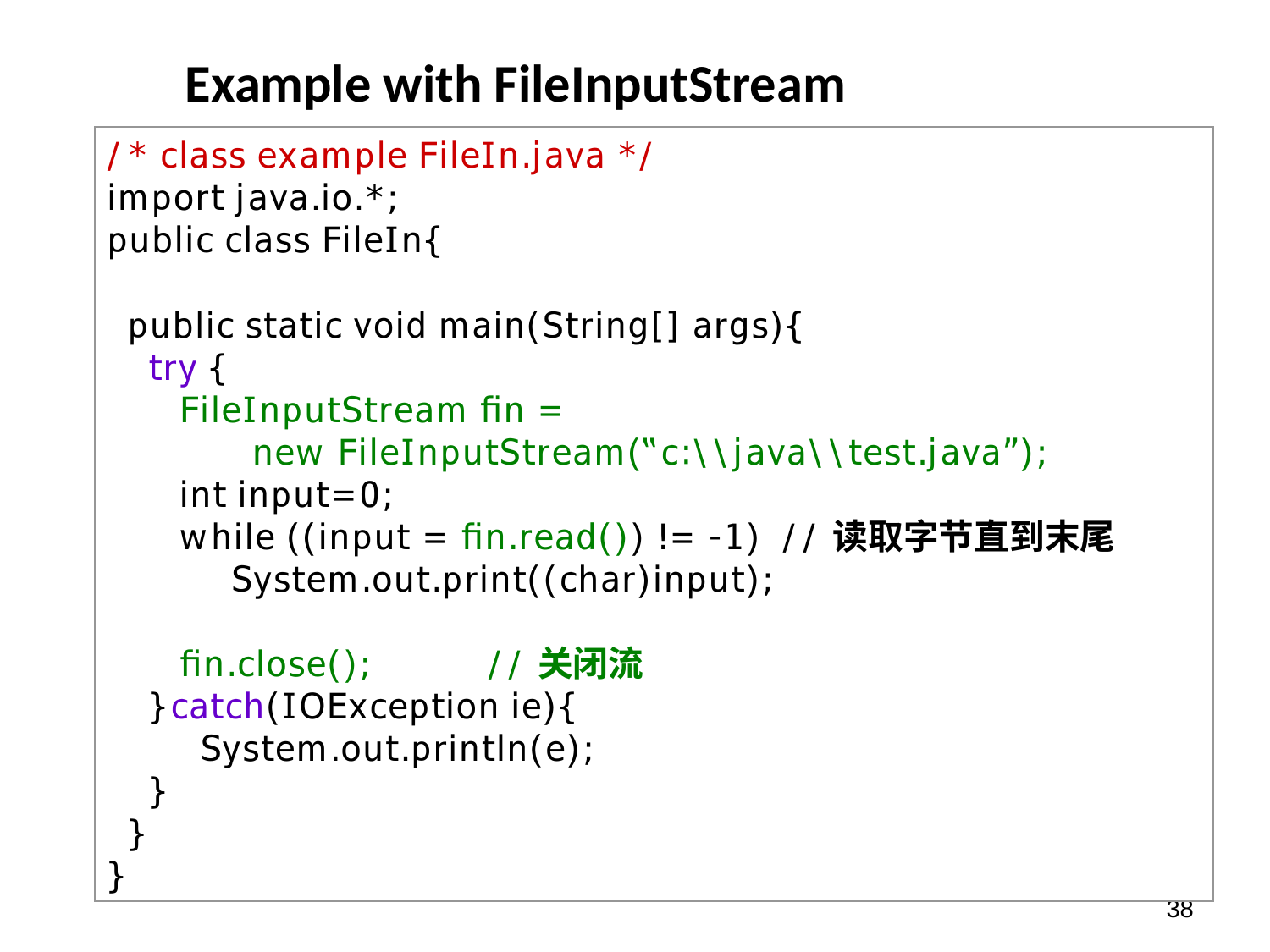

Example with FileInputStream
/* class example FileIn.java */
import java.io.*;
public class FileIn{

  public static void main(String[] args){
    try {
       FileInputStream fin =
              new FileInputStream(“c:\\java\\test.java”);
       int input=0;
       while ((input = fin.read()) != -1)  //读取字节直到末尾
            System.out.print((char)input);

       fin.close();	//关闭流
    }catch(IOException ie){
         System.out.println(e);
    }
  }
}
38